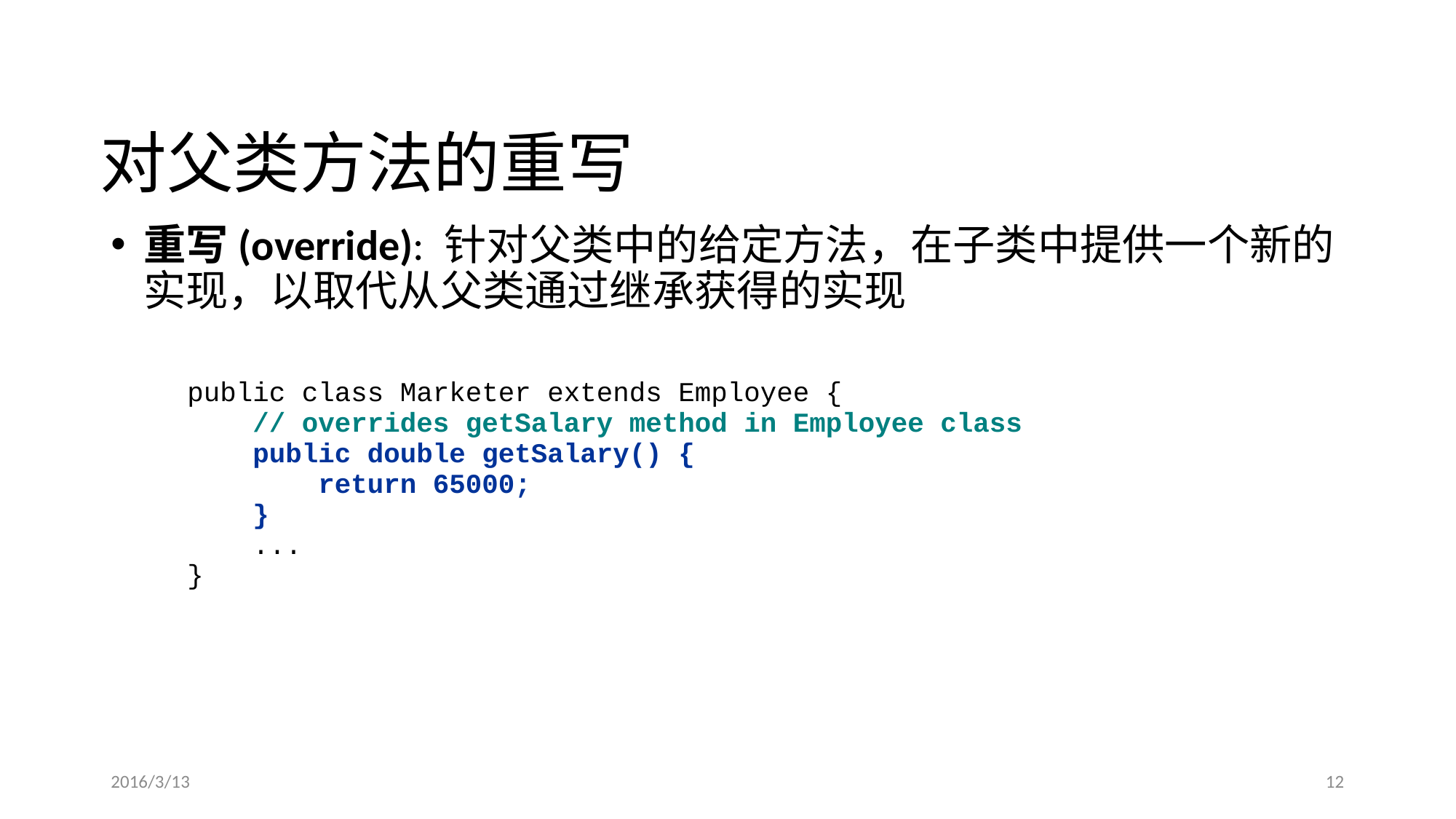

# 对父类方法的重写
重写(override): 针对父类中的给定方法，在子类中提供一个新的实现，以取代从父类通过继承获得的实现

	public class Marketer extends Employee {
	    // overrides getSalary method in Employee class
	    public double getSalary() {
	        return 65000;
	    }
	    ...
	}

2016/3/13
12